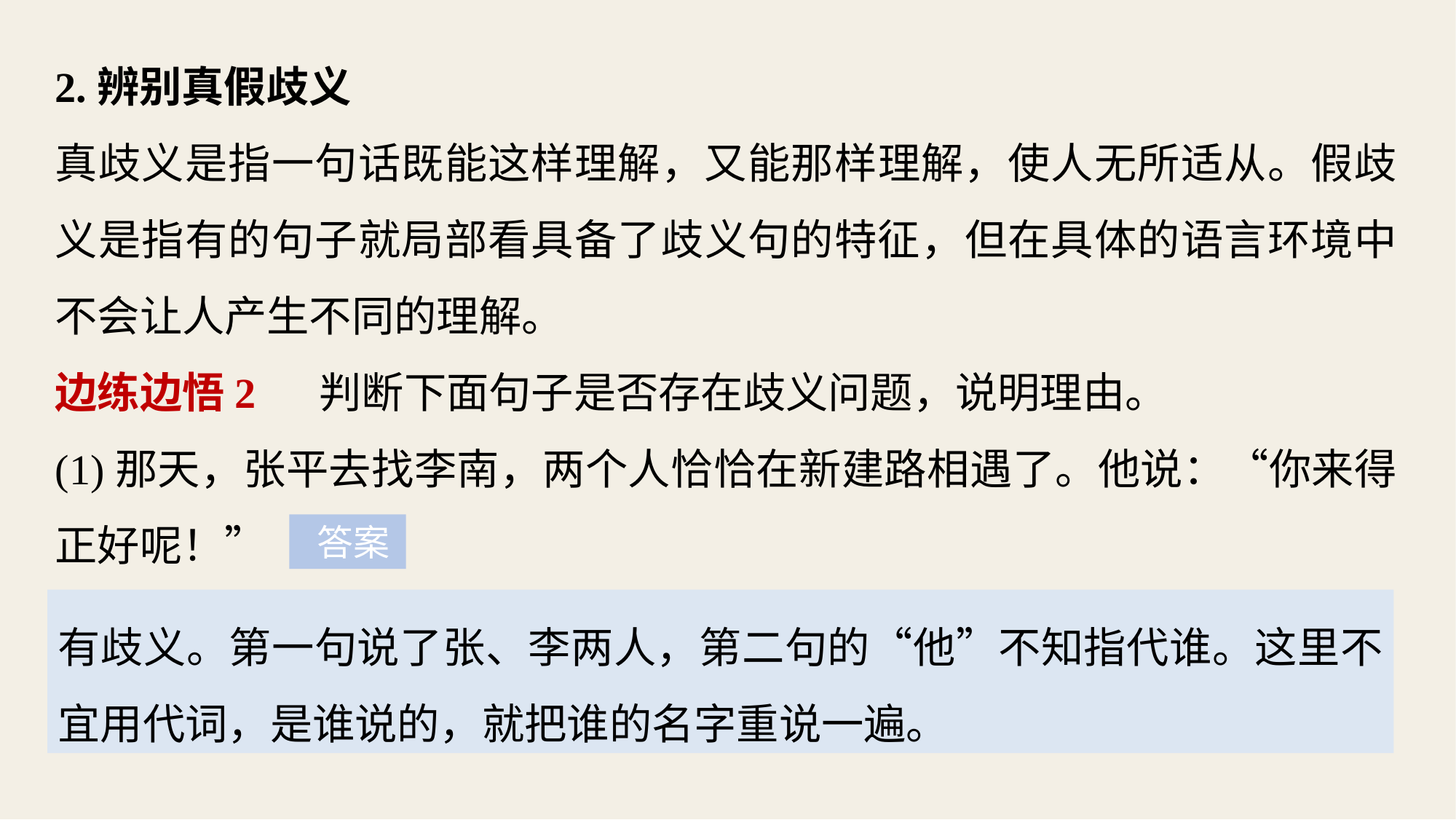

2.辨别真假歧义
真歧义是指一句话既能这样理解，又能那样理解，使人无所适从。假歧义是指有的句子就局部看具备了歧义句的特征，但在具体的语言环境中不会让人产生不同的理解。
边练边悟2 　判断下面句子是否存在歧义问题，说明理由。
(1)那天，张平去找李南，两个人恰恰在新建路相遇了。他说：“你来得正好呢！”
 答案
有歧义。第一句说了张、李两人，第二句的“他”不知指代谁。这里不宜用代词，是谁说的，就把谁的名字重说一遍。